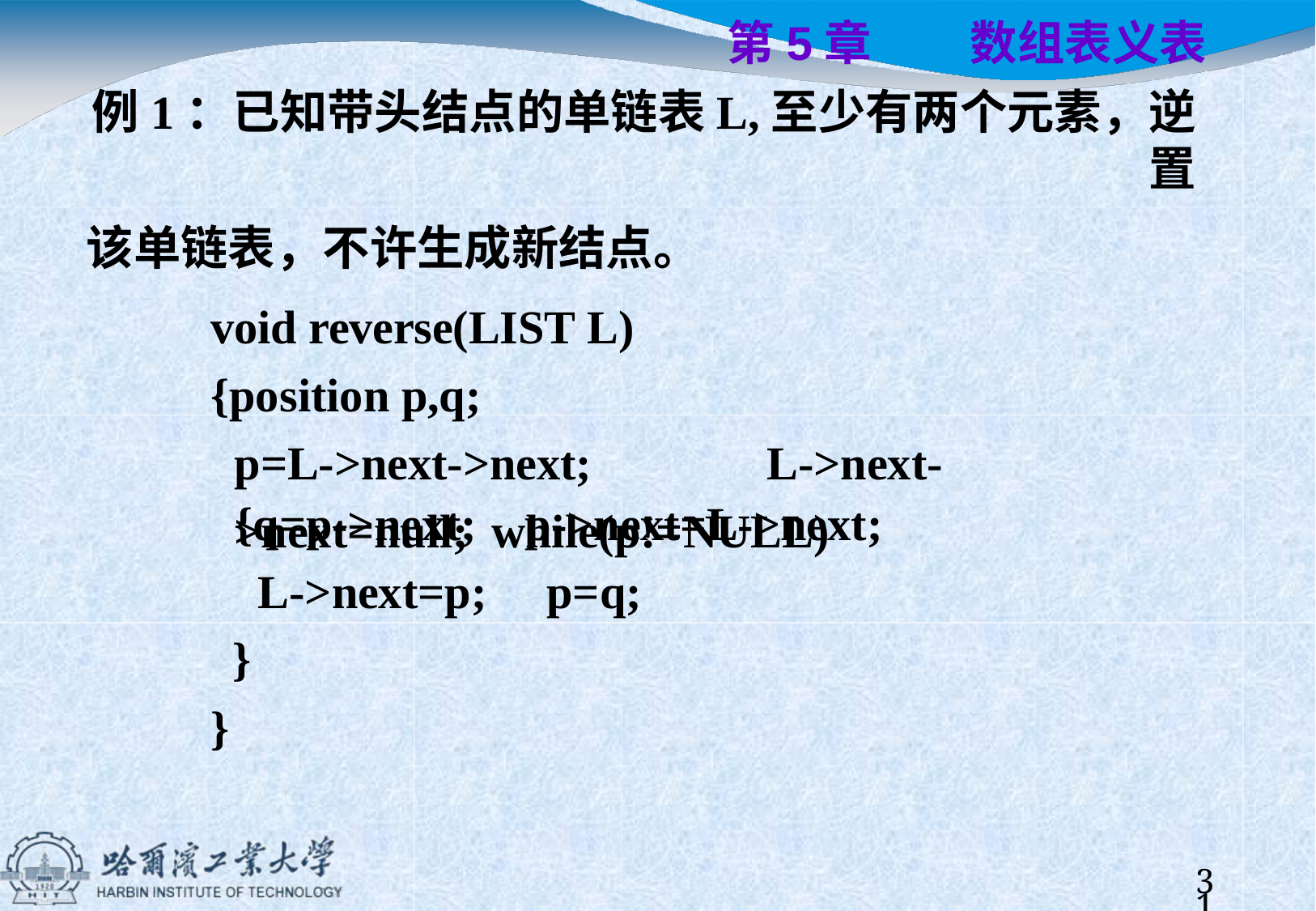

第5章	数组表义表
例1：已知带头结点的单链表L,至少有两个元素，逆置
该单链表，不许生成新结点。
void reverse(LIST L)
{position p,q;
p=L->next->next;	L->next->next=null;  while(p!=NULL)
{q=p->next;  L->next=p;
}
p->next=L->next;  p=q;
}

31